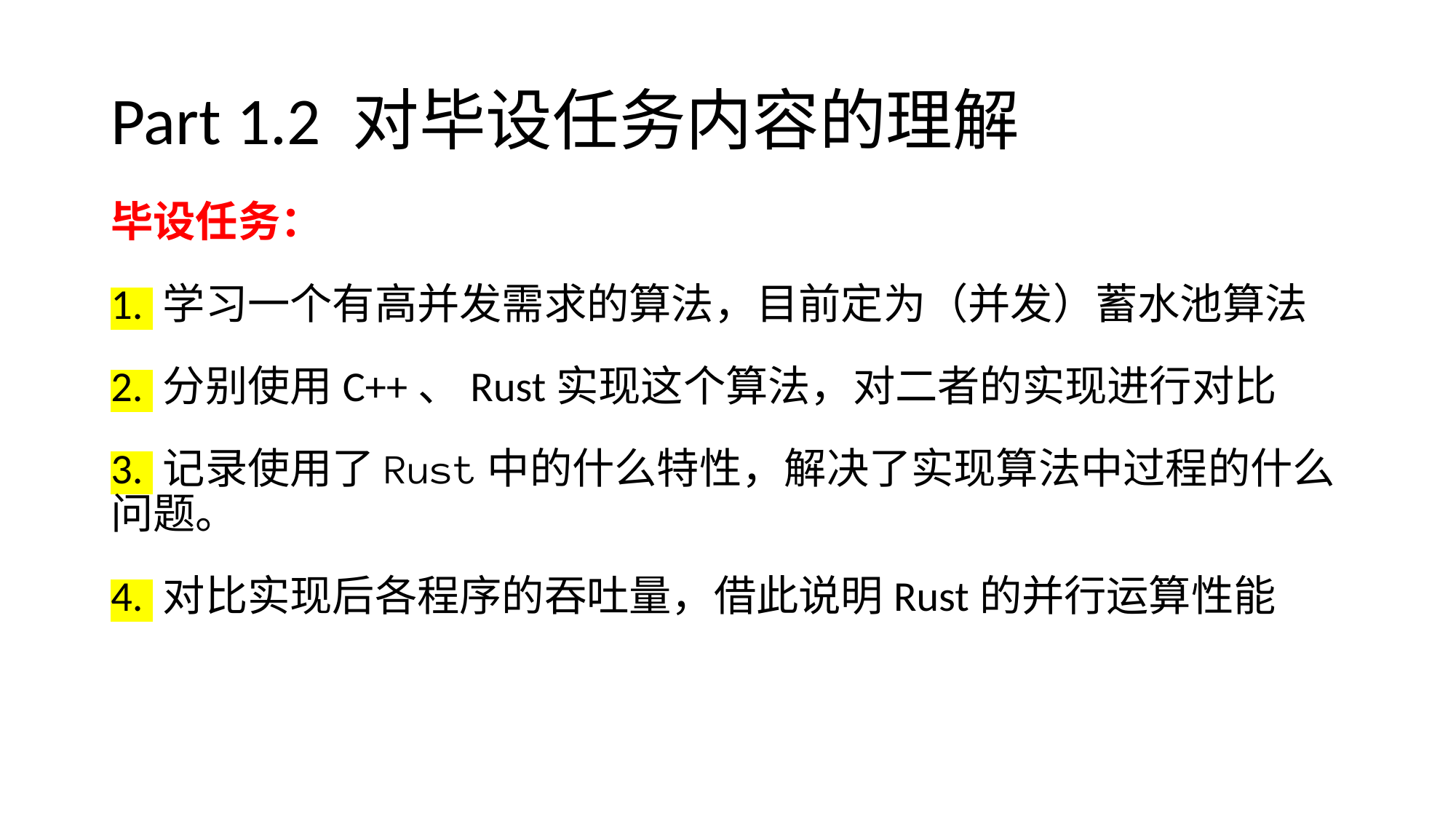

# Part 1.2 对毕设任务内容的理解
毕设任务：
1. 学习一个有高并发需求的算法，目前定为（并发）蓄水池算法
2. 分别使用C++、Rust实现这个算法，对二者的实现进行对比
3. 记录使用了Rust中的什么特性，解决了实现算法中过程的什么问题。
4. 对比实现后各程序的吞吐量，借此说明Rust的并行运算性能